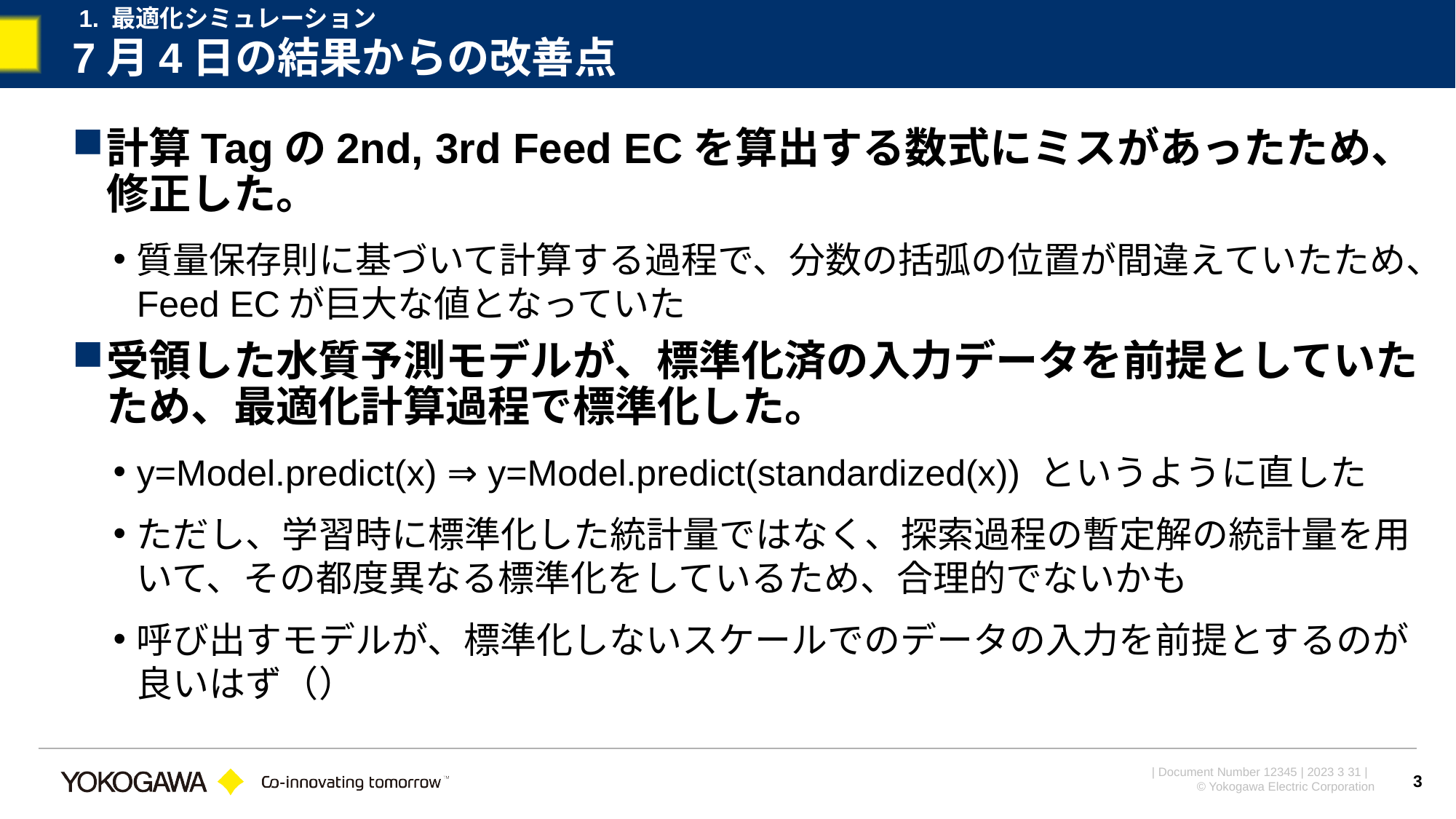

1. 最適化シミュレーション
# 7月4日の結果からの改善点
計算Tagの2nd, 3rd Feed ECを算出する数式にミスがあったため、修正した。
質量保存則に基づいて計算する過程で、分数の括弧の位置が間違えていたため、Feed ECが巨大な値となっていた
受領した水質予測モデルが、標準化済の入力データを前提としていたため、最適化計算過程で標準化した。
y=Model.predict(x) ⇒ y=Model.predict(standardized(x)) というように直した
ただし、学習時に標準化した統計量ではなく、探索過程の暫定解の統計量を用いて、その都度異なる標準化をしているため、合理的でないかも
呼び出すモデルが、標準化しないスケールでのデータの入力を前提とするのが良いはず（）
3